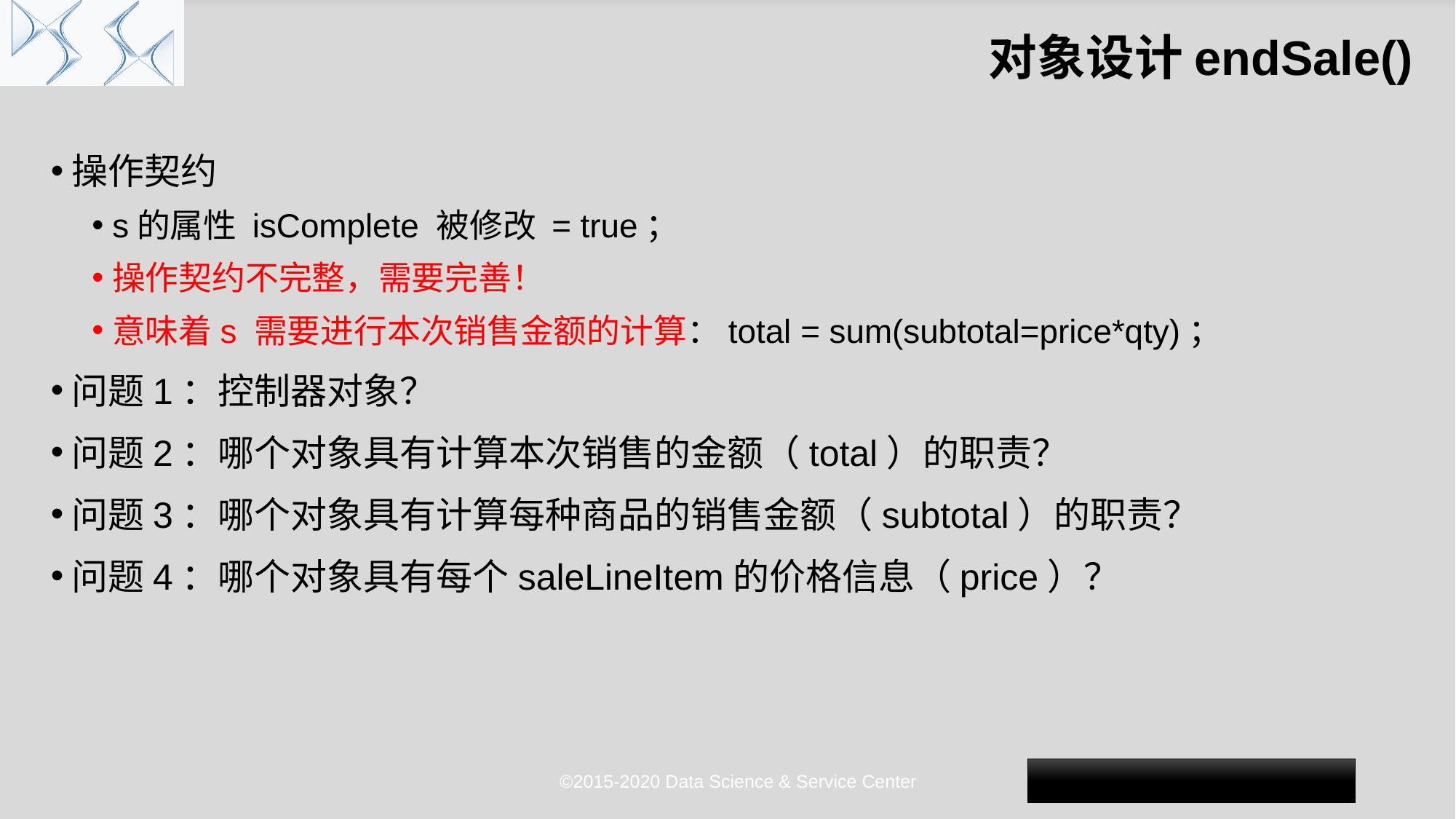

# 对象设计endSale()
操作契约
s的属性 isComplete 被修改 = true；
操作契约不完整，需要完善！
意味着s 需要进行本次销售金额的计算：total = sum(subtotal=price*qty)；
问题1：控制器对象？
问题2：哪个对象具有计算本次销售的金额（total）的职责？
问题3：哪个对象具有计算每种商品的销售金额（subtotal）的职责？
问题4：哪个对象具有每个saleLineItem的价格信息（price）？

©2015-2020 Data Science & Service Center
32